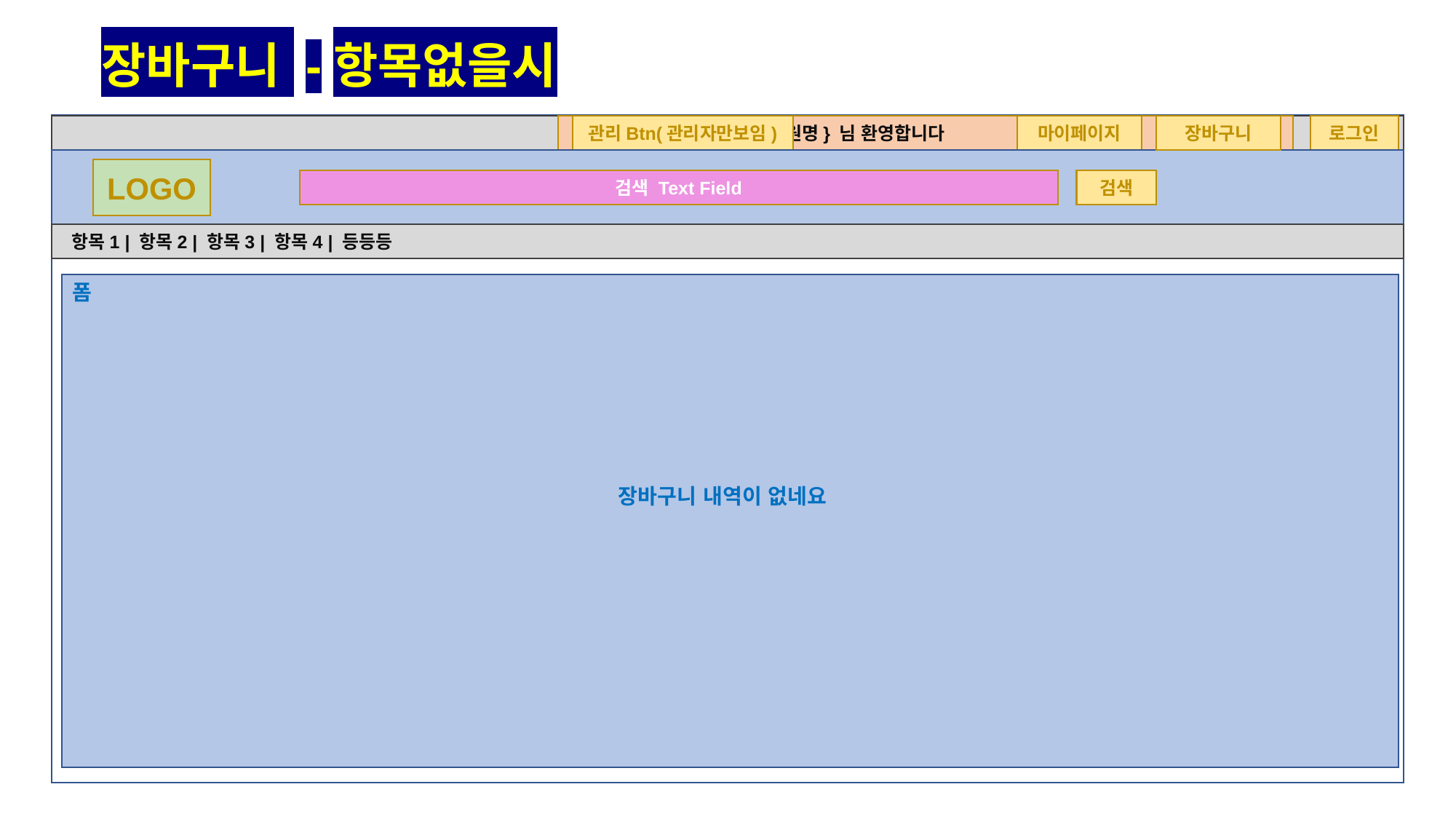

장바구니 -항목없을시

                                     {회원명} 님 환영합니다
관리Btn(관리자만보임)
마이페이지
장바구니
로그인

LOGO
검색
검색 Text Field
 항목1 | 항목2 | 항목3 | 항목4 | 등등등
폼

					장바구니 내역이 없네요